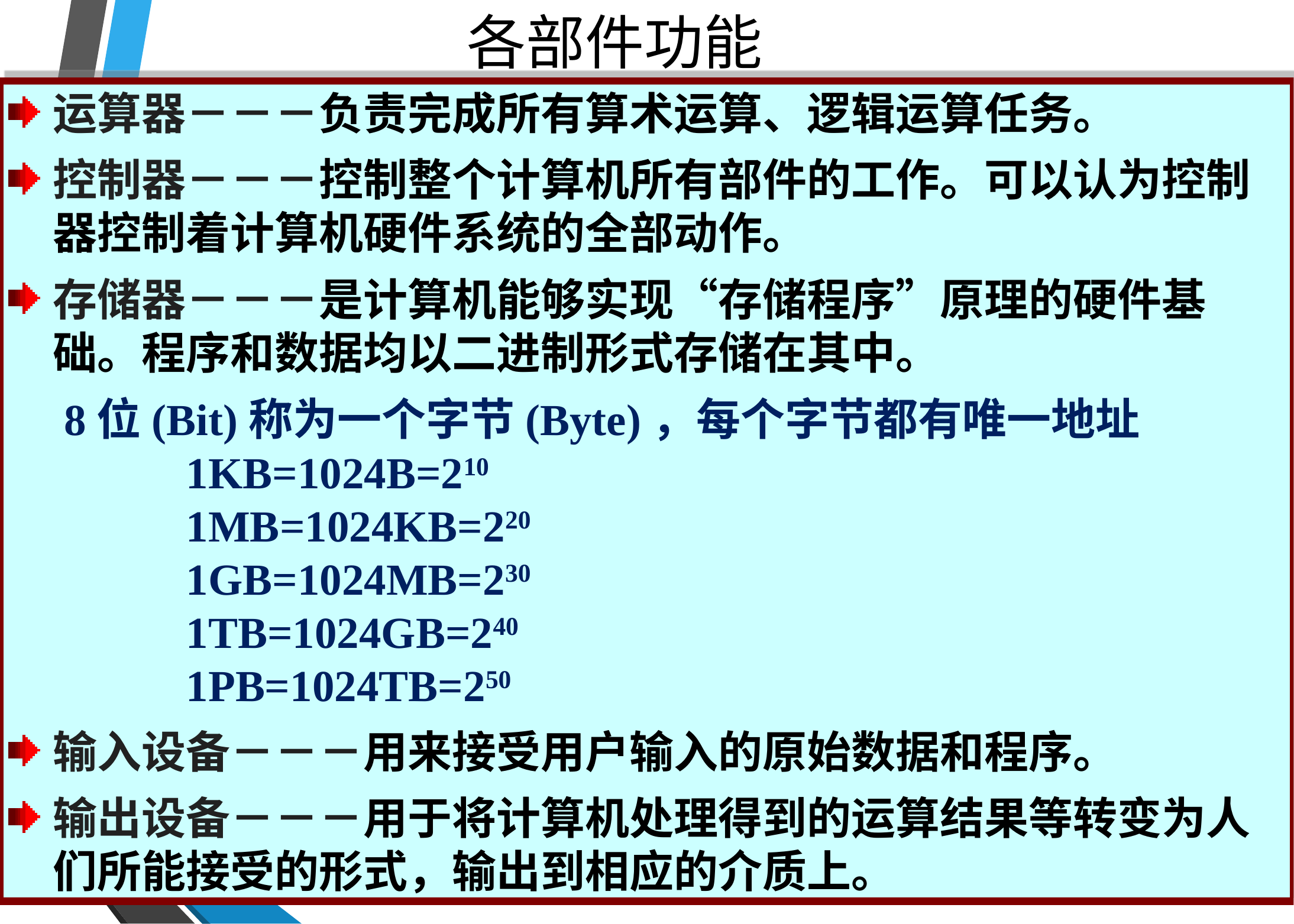

各部件功能
运算器－－－负责完成所有算术运算、逻辑运算任务。
控制器－－－控制整个计算机所有部件的工作。可以认为控制器控制着计算机硬件系统的全部动作。
存储器－－－是计算机能够实现“存储程序”原理的硬件基础。程序和数据均以二进制形式存储在其中。
     8位(Bit)称为一个字节(Byte)，每个字节都有唯一地址
1KB=1024B=210
1MB=1024KB=220
1GB=1024MB=230
1TB=1024GB=240
1PB=1024TB=250
输入设备－－－用来接受用户输入的原始数据和程序。
输出设备－－－用于将计算机处理得到的运算结果等转变为人们所能接受的形式，输出到相应的介质上。